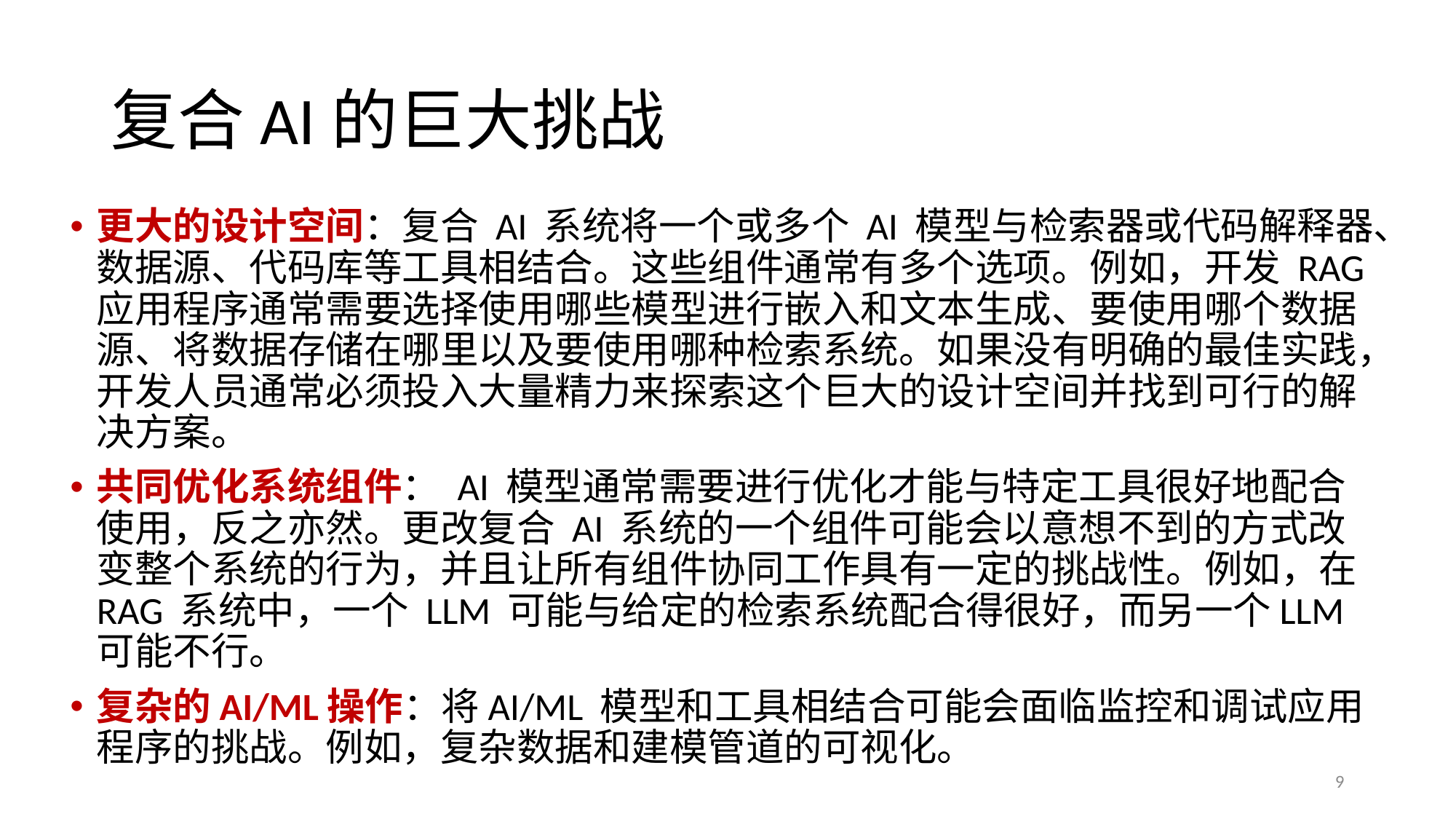

# 复合AI的巨大挑战
更大的设计空间：复合 AI 系统将一个或多个 AI 模型与检索器或代码解释器、数据源、代码库等工具相结合。这些组件通常有多个选项。例如，开发 RAG 应用程序通常需要选择使用哪些模型进行嵌入和文本生成、要使用哪个数据源、将数据存储在哪里以及要使用哪种检索系统。如果没有明确的最佳实践，开发人员通常必须投入大量精力来探索这个巨大的设计空间并找到可行的解决方案。
共同优化系统组件： AI 模型通常需要进行优化才能与特定工具很好地配合使用，反之亦然。更改复合 AI 系统的一个组件可能会以意想不到的方式改变整个系统的行为，并且让所有组件协同工作具有一定的挑战性。例如，在 RAG 系统中，一个 LLM 可能与给定的检索系统配合得很好，而另一个LLM可能不行。
复杂的AI/ML操作：将AI/ML 模型和工具相结合可能会面临监控和调试应用程序的挑战。例如，复杂数据和建模管道的可视化。
9